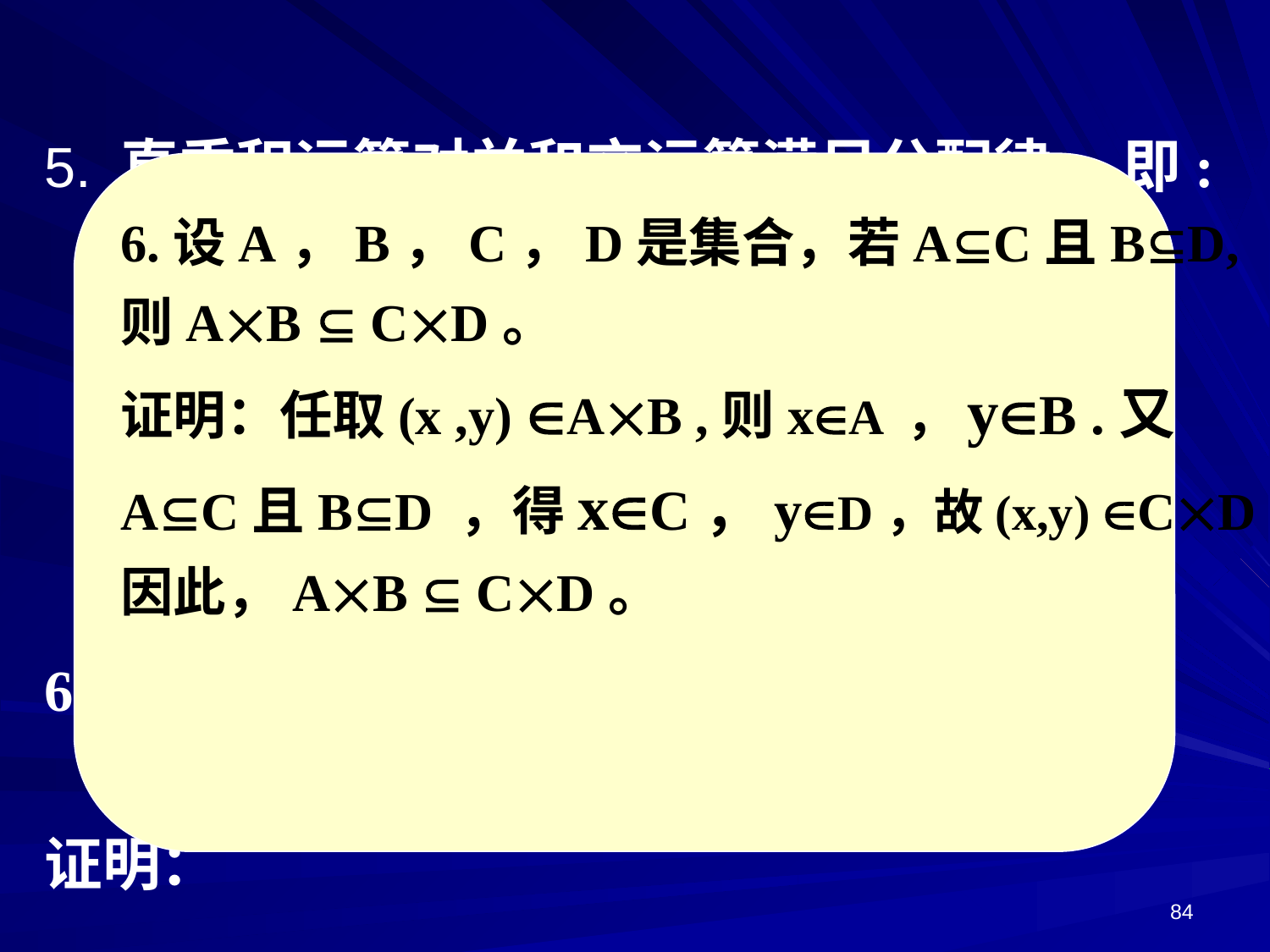

5. 直乘积运算对并和交运算满足分配律， 即:
A×(B∪C)=(A×B)∪(A×C)，
(B∪C)×A=(B×A)∪(C×A)，
	A×(B∩C)=(A×B)∩(A×C)， (B∩C)×A=(B×A)∩(C×A)；
6. 设A，B，C，D是集合，若A⊆C且B⊆D，则A×B ⊆ C×D。
证明：
6.设A，B，C，D是集合，若A⊆C且B⊆D,
则A×B ⊆ C×D。
证明：任取(x ,y) ∈A×B ,则x∈A ，y∈B .又
A⊆C且B⊆D ，得x∈C，y∈D，故(x,y) ∈C×D
因此，A×B ⊆ C×D。
84